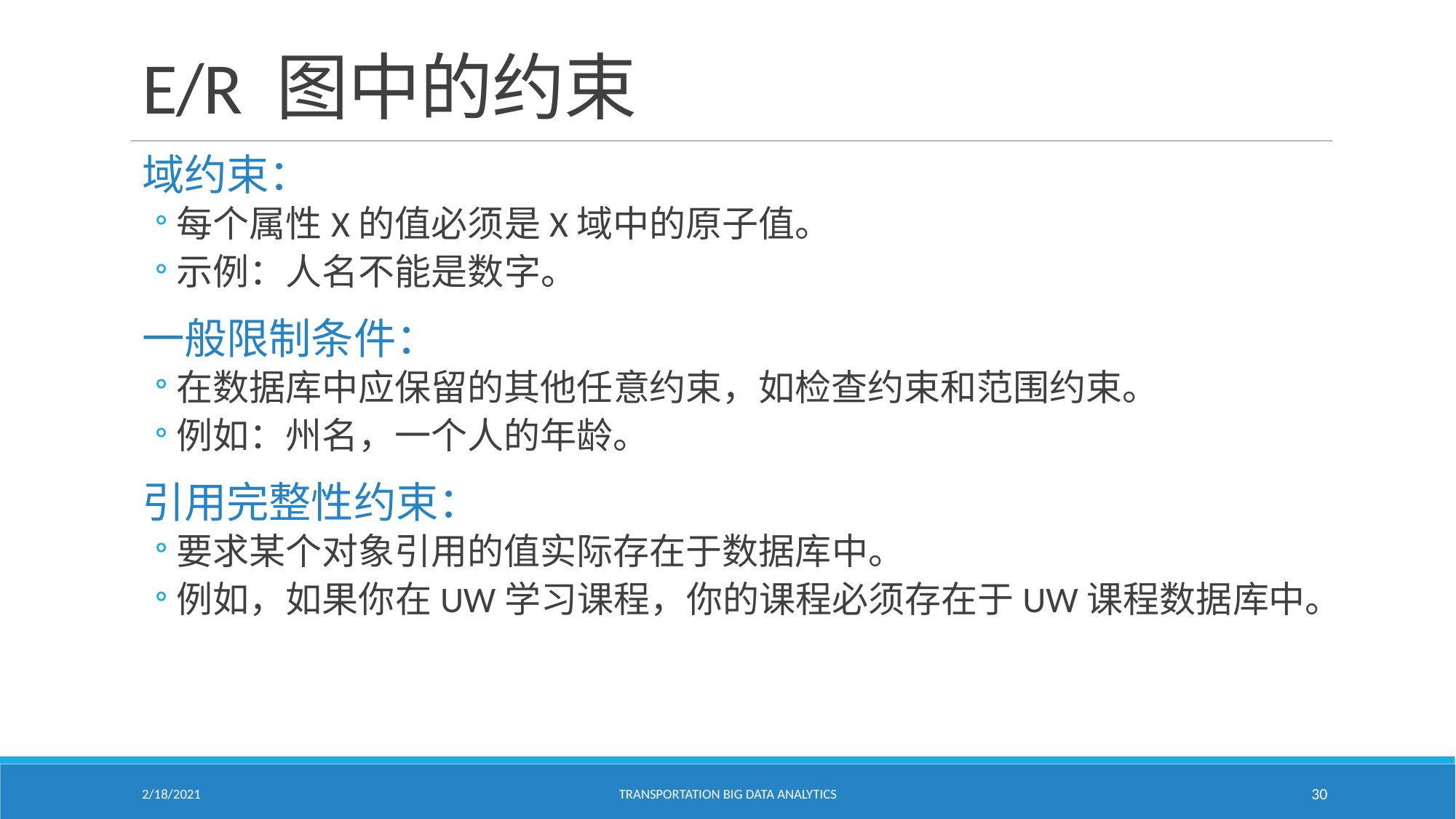

# E/R 图中的约束
域约束：
每个属性X的值必须是X域中的原子值。
示例：人名不能是数字。
一般限制条件：
在数据库中应保留的其他任意约束，如检查约束和范围约束。
例如：州名，一个人的年龄。
引用完整性约束：
要求某个对象引用的值实际存在于数据库中。
例如，如果你在UW学习课程，你的课程必须存在于UW课程数据库中。

2/18/2021
Transportation Big Data Analytics
30